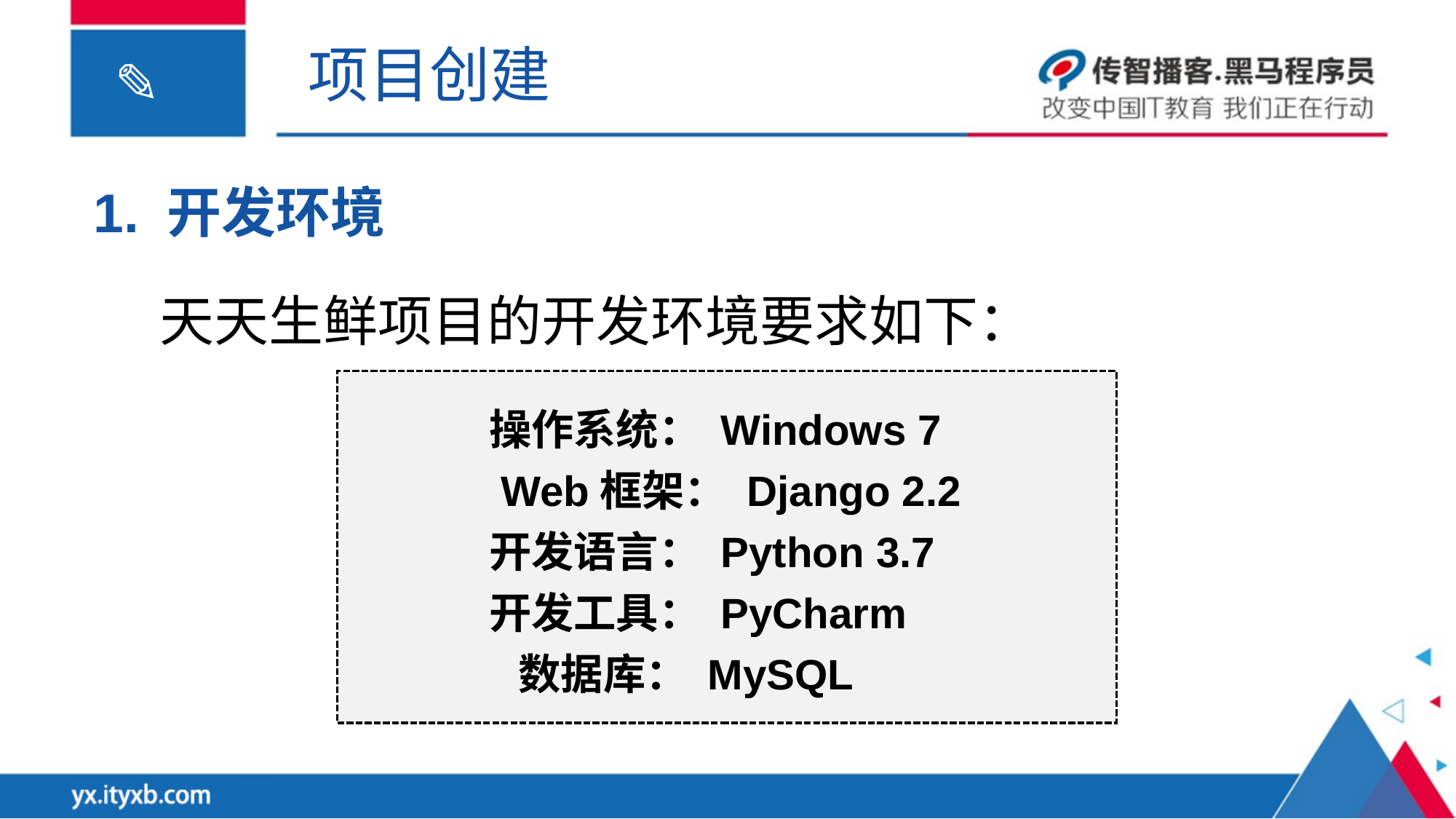

项目创建
1. 开发环境
天天生鲜项目的开发环境要求如下：

操作系统： Windows 7
 Web框架： Django 2.2
开发语言： Python 3.7
开发工具： PyCharm
  数据库： MySQL